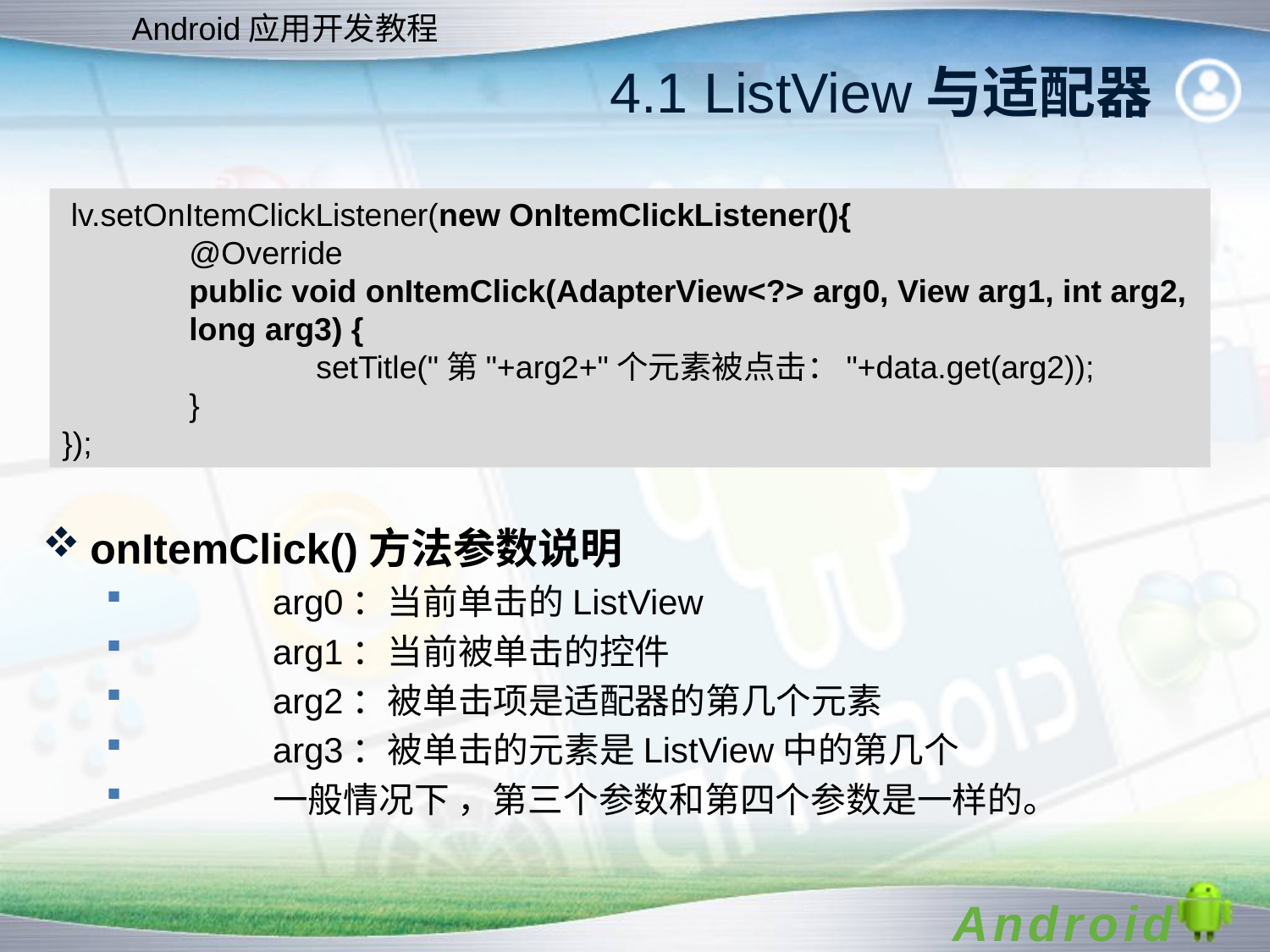

# 4.1 ListView与适配器
 lv.setOnItemClickListener(new OnItemClickListener(){
	@Override
	public void onItemClick(AdapterView<?> arg0, View arg1, int arg2,
	long arg3) {
		setTitle("第"+arg2+"个元素被点击："+data.get(arg2));
	}
});
onItemClick()方法参数说明
	arg0：当前单击的ListView
	arg1：当前被单击的控件
	arg2：被单击项是适配器的第几个元素
	arg3：被单击的元素是ListView中的第几个
	一般情况下 ，第三个参数和第四个参数是一样的。